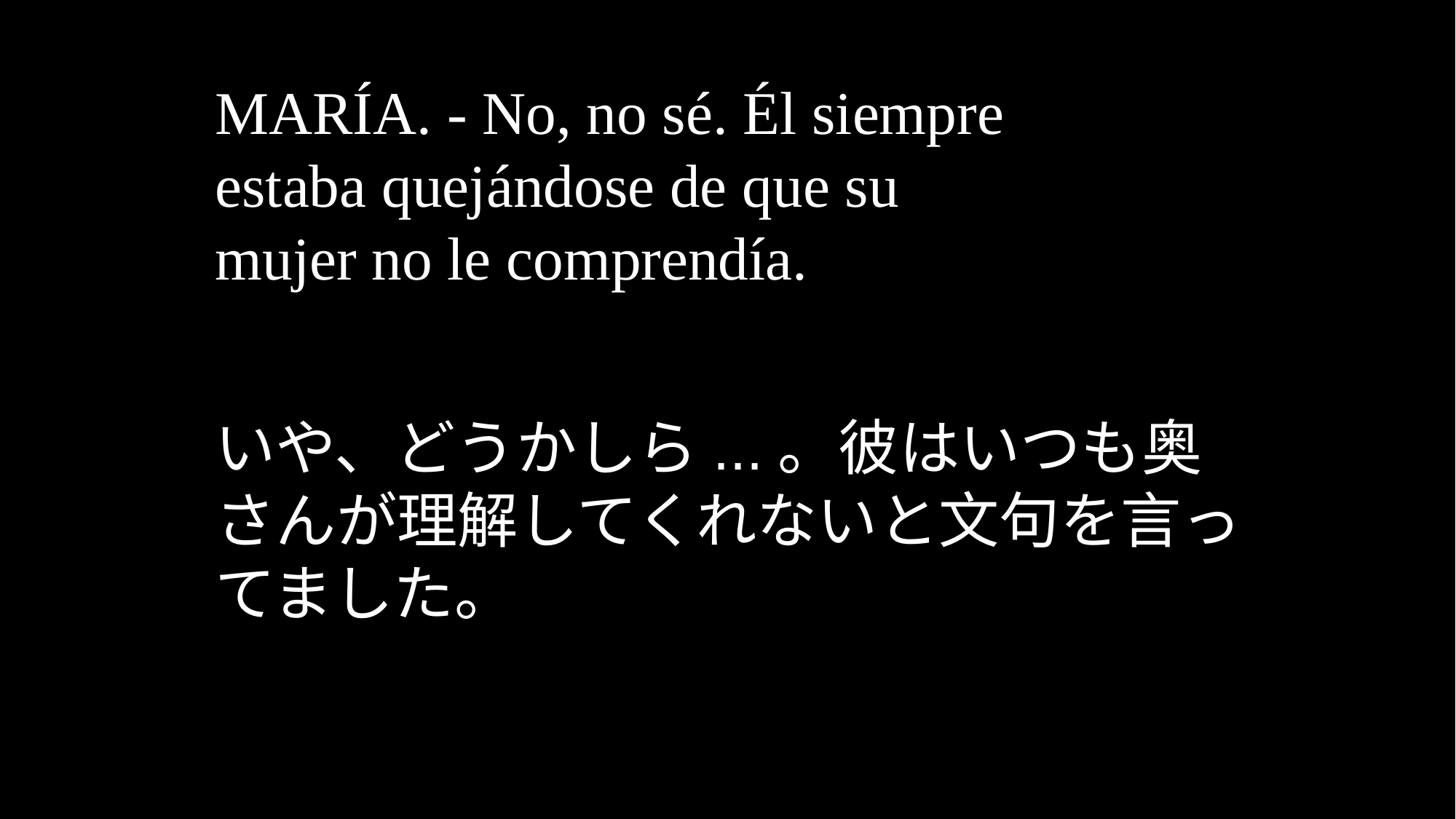

MARÍA. - No, no sé. Él siempre estaba quejándose de que su mujer no le comprendía.

いや、どうかしら...。彼はいつも奥さんが理解してくれないと文句を言ってました。